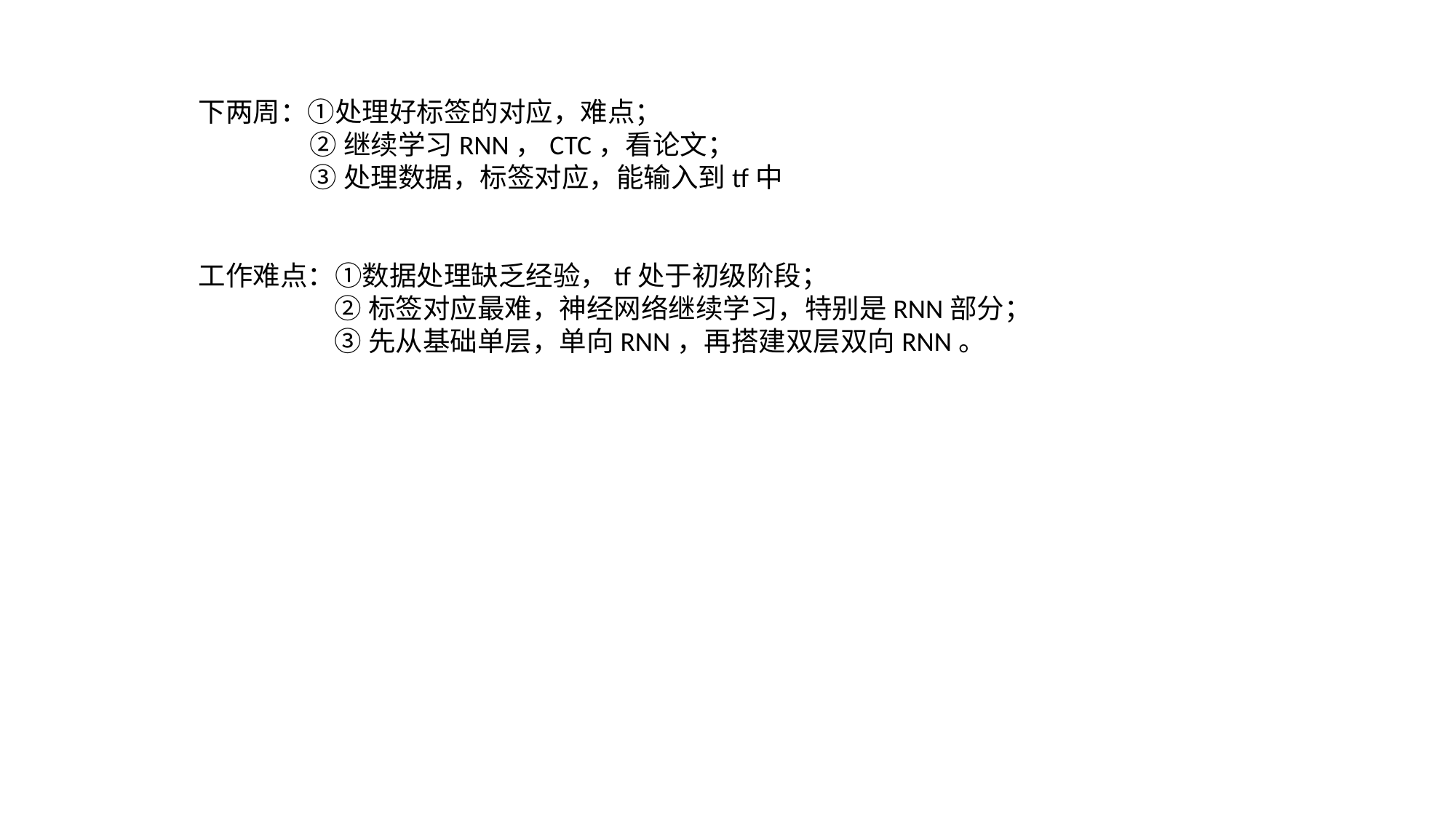

下两周：①处理好标签的对应，难点；
                  ②继续学习RNN，CTC，看论文；
                  ③处理数据，标签对应，能输入到tf中

工作难点：①数据处理缺乏经验，tf处于初级阶段；
                      ②标签对应最难，神经网络继续学习，特别是RNN部分；
                      ③先从基础单层，单向RNN，再搭建双层双向RNN。